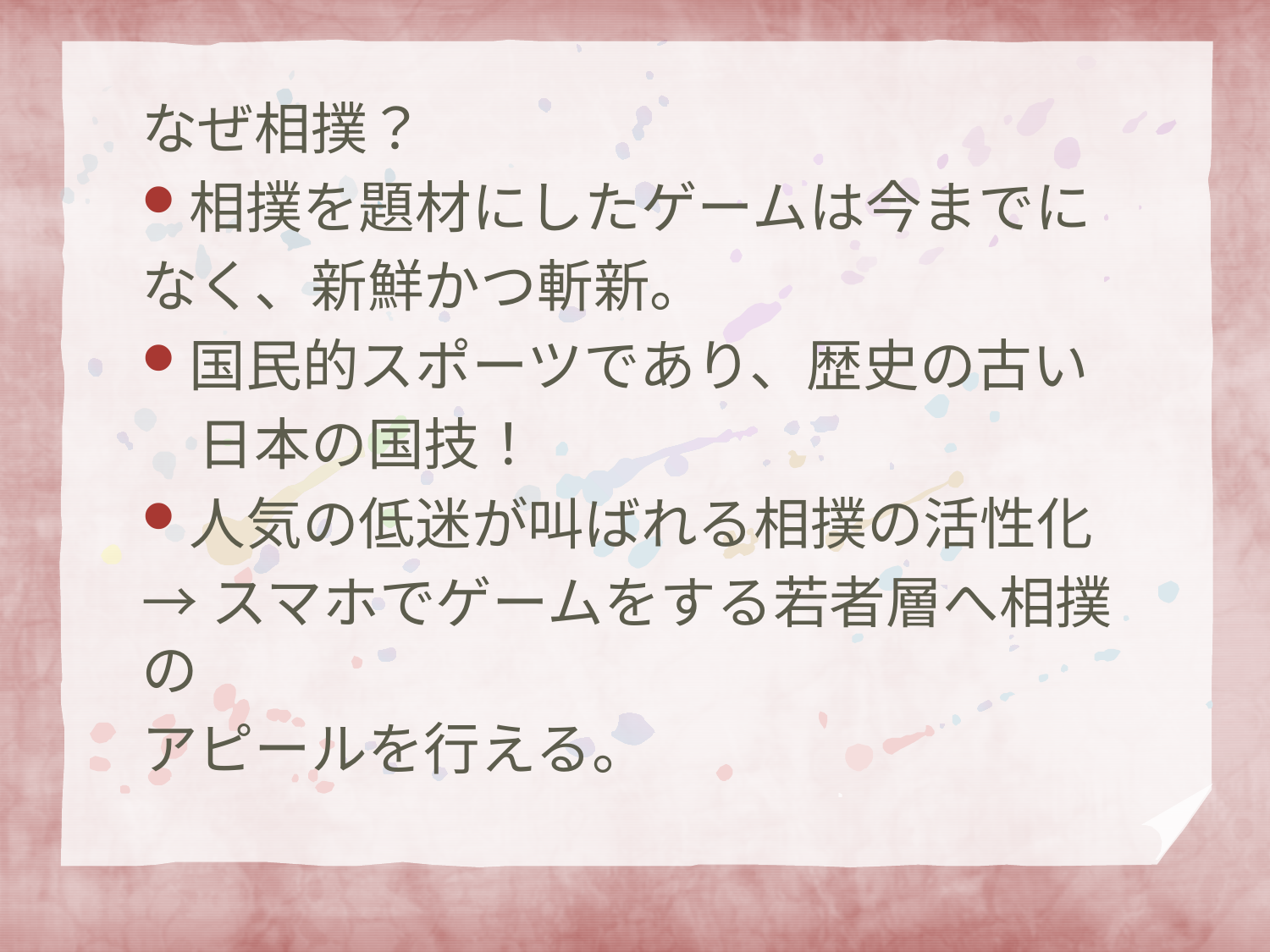

なぜ相撲？
相撲を題材にしたゲームは今までに
なく、新鮮かつ斬新。
国民的スポーツであり、歴史の古い
　日本の国技！
人気の低迷が叫ばれる相撲の活性化
→スマホでゲームをする若者層へ相撲の
アピールを行える。